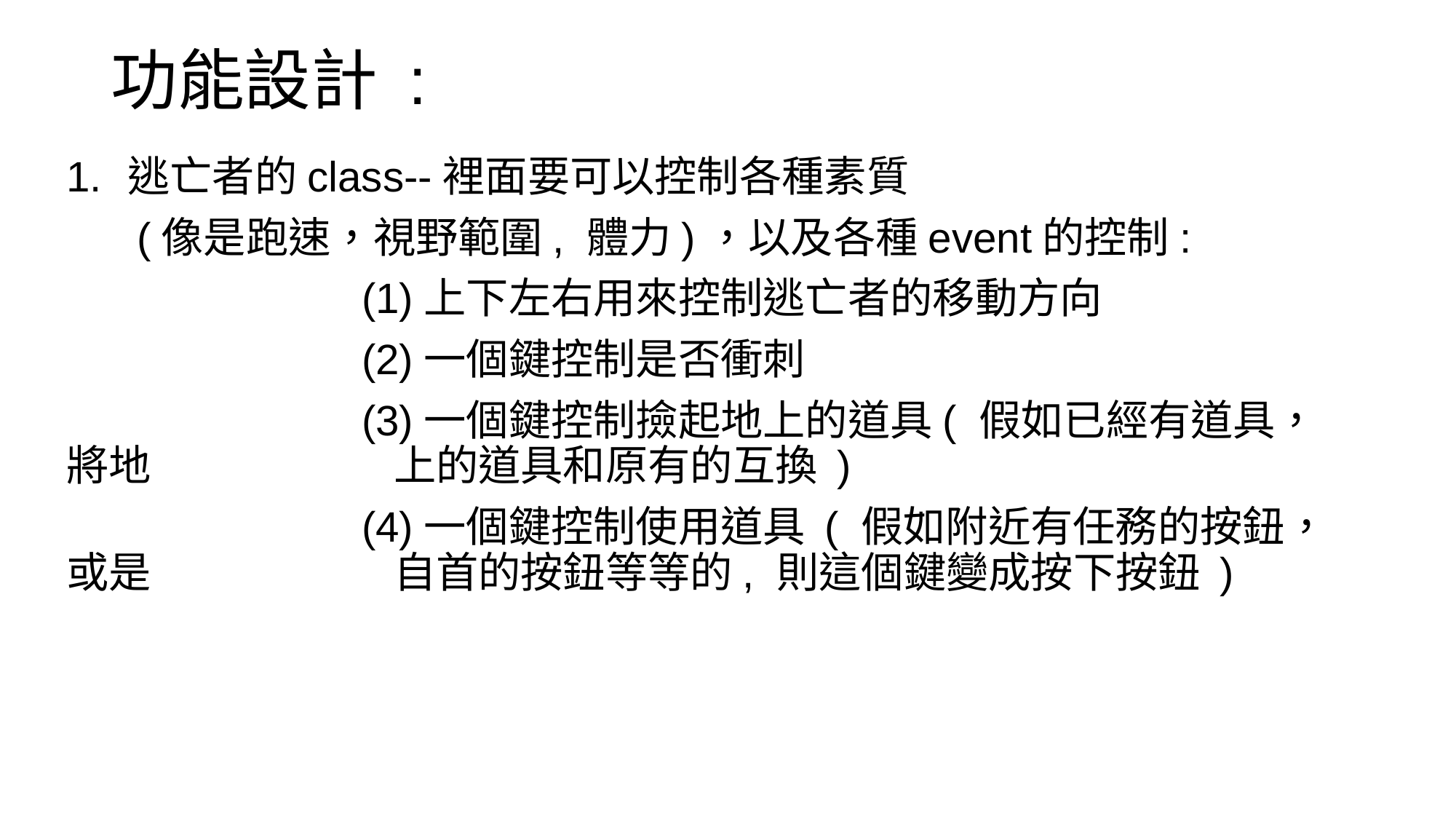

# 功能設計 :
逃亡者的class--裡面要可以控制各種素質
      (像是跑速，視野範圍, 體力)，以及各種event的控制:
                         (1)上下左右用來控制逃亡者的移動方向
                         (2)一個鍵控制是否衝刺
                         (3)一個鍵控制撿起地上的道具( 假如已經有道具，將地			上的道具和原有的互換 )
                         (4)一個鍵控制使用道具 ( 假如附近有任務的按鈕，或是			自首的按鈕等等的, 則這個鍵變成按下按鈕 )